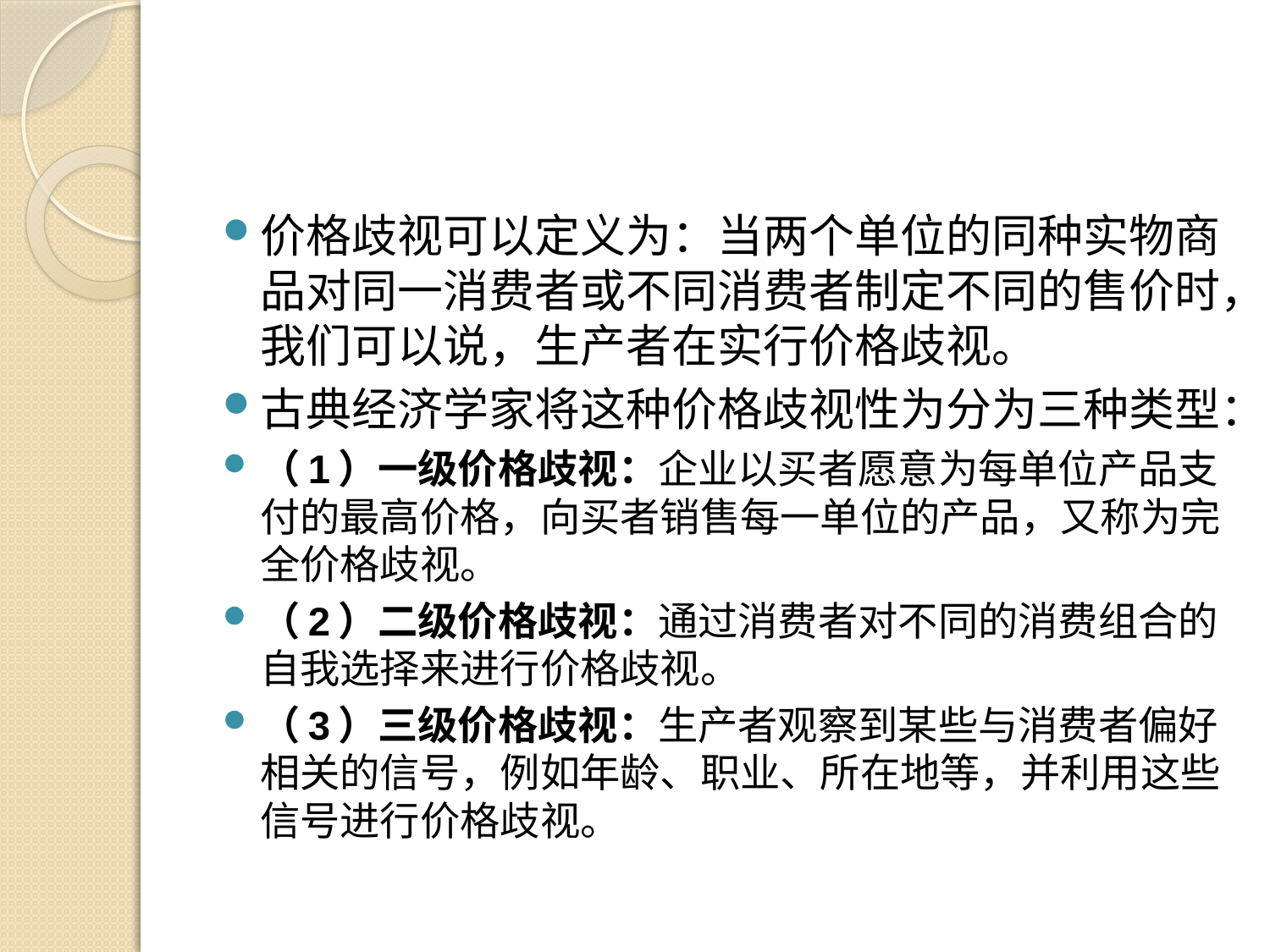

#
价格歧视可以定义为：当两个单位的同种实物商品对同一消费者或不同消费者制定不同的售价时，我们可以说，生产者在实行价格歧视。
古典经济学家将这种价格歧视性为分为三种类型：
（1）一级价格歧视：企业以买者愿意为每单位产品支付的最高价格，向买者销售每一单位的产品，又称为完全价格歧视。
（2）二级价格歧视：通过消费者对不同的消费组合的自我选择来进行价格歧视。
（3）三级价格歧视：生产者观察到某些与消费者偏好相关的信号，例如年龄、职业、所在地等，并利用这些信号进行价格歧视。